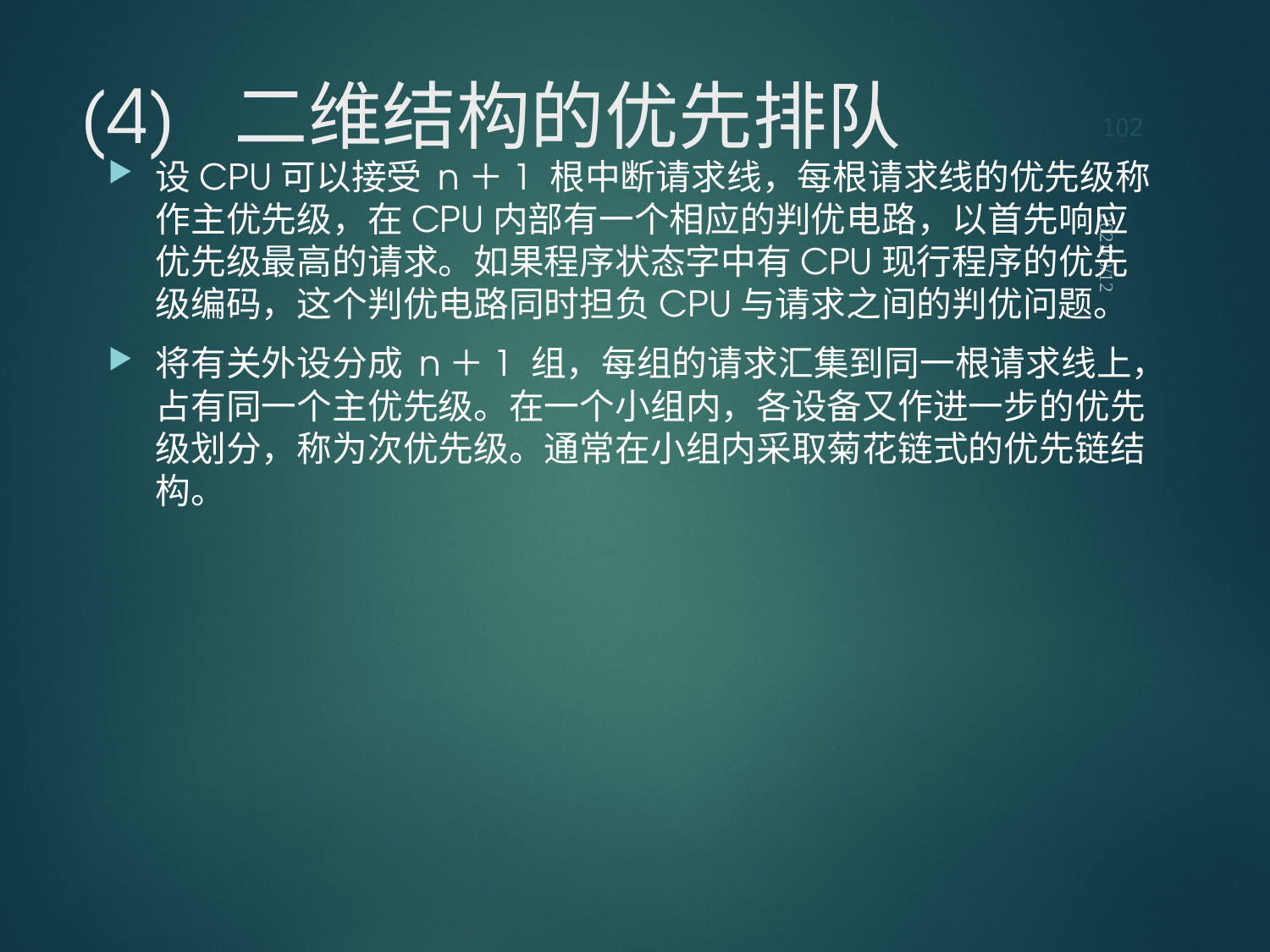

102
# (4)  二维结构的优先排队
设CPU可以接受 n＋1 根中断请求线，每根请求线的优先级称作主优先级，在CPU内部有一个相应的判优电路，以首先响应优先级最高的请求。如果程序状态字中有CPU现行程序的优先级编码，这个判优电路同时担负CPU与请求之间的判优问题。
将有关外设分成 n＋1 组，每组的请求汇集到同一根请求线上，占有同一个主优先级。在一个小组内，各设备又作进一步的优先级划分，称为次优先级。通常在小组内采取菊花链式的优先链结构。
2021/9/12